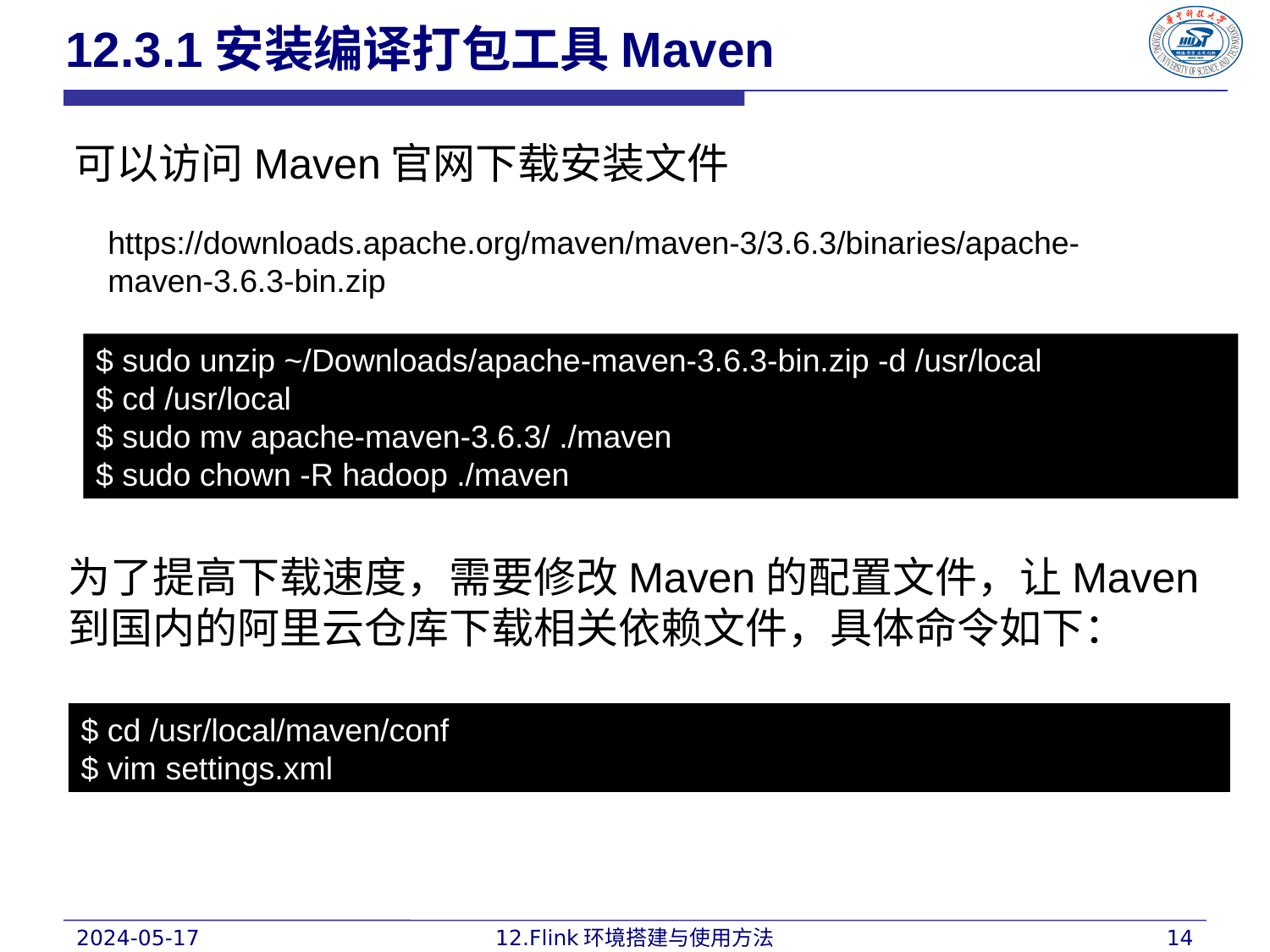

12.3.1安装编译打包工具Maven
可以访问Maven官网下载安装文件
https://downloads.apache.org/maven/maven-3/3.6.3/binaries/apache-maven-3.6.3-bin.zip
$ sudo unzip ~/Downloads/apache-maven-3.6.3-bin.zip -d /usr/local
$ cd /usr/local
$ sudo mv apache-maven-3.6.3/ ./maven
$ sudo chown -R hadoop ./maven
为了提高下载速度，需要修改Maven的配置文件，让Maven到国内的阿里云仓库下载相关依赖文件，具体命令如下：
$ cd /usr/local/maven/conf
$ vim settings.xml
2024-05-17
12.Flink环境搭建与使用方法
14